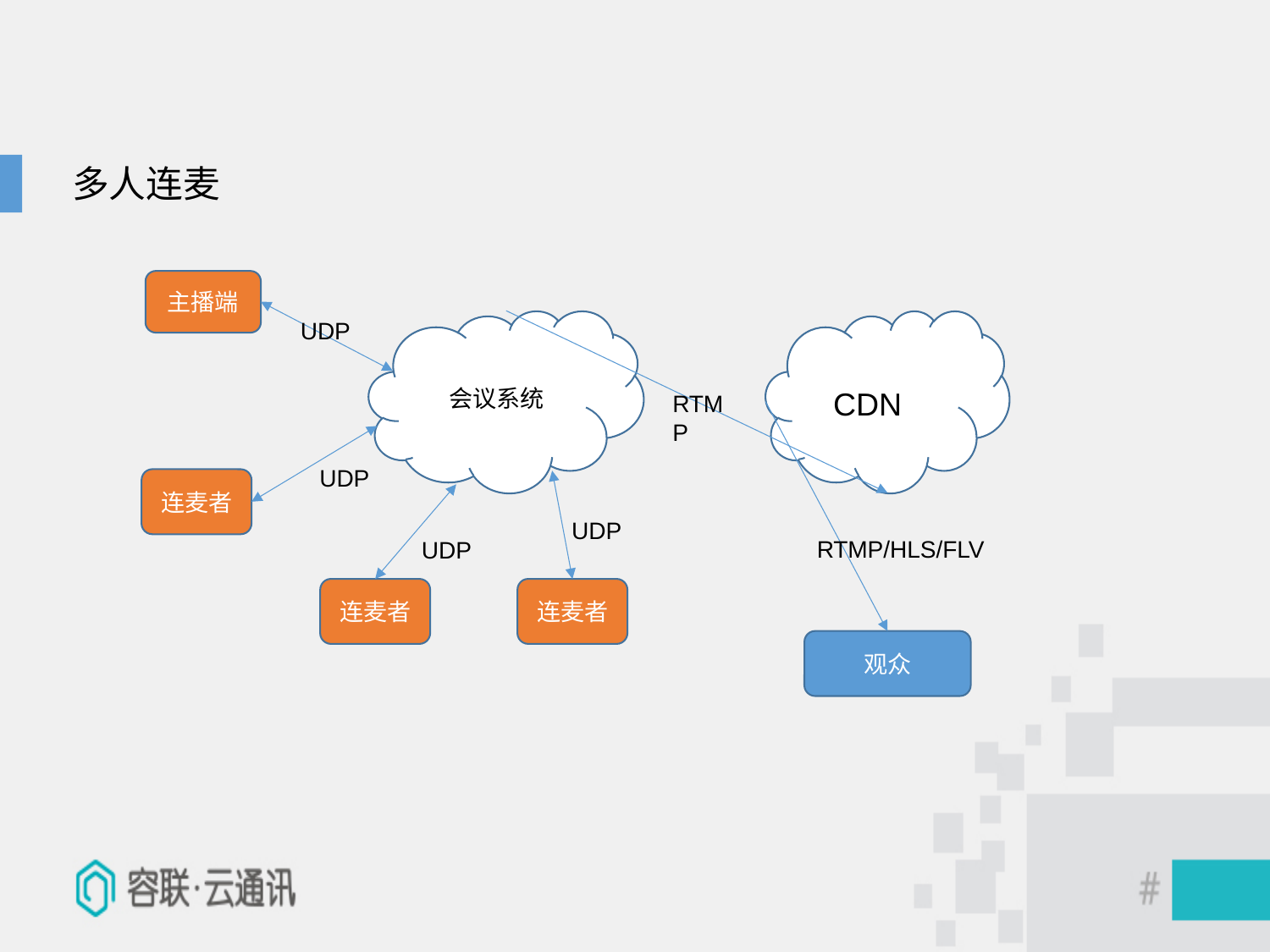

多人连麦
主播端
UDP
会议系统

CDN
RTMP
UDP
连麦者
UDP
RTMP/HLS/FLV
UDP
连麦者
连麦者
观众